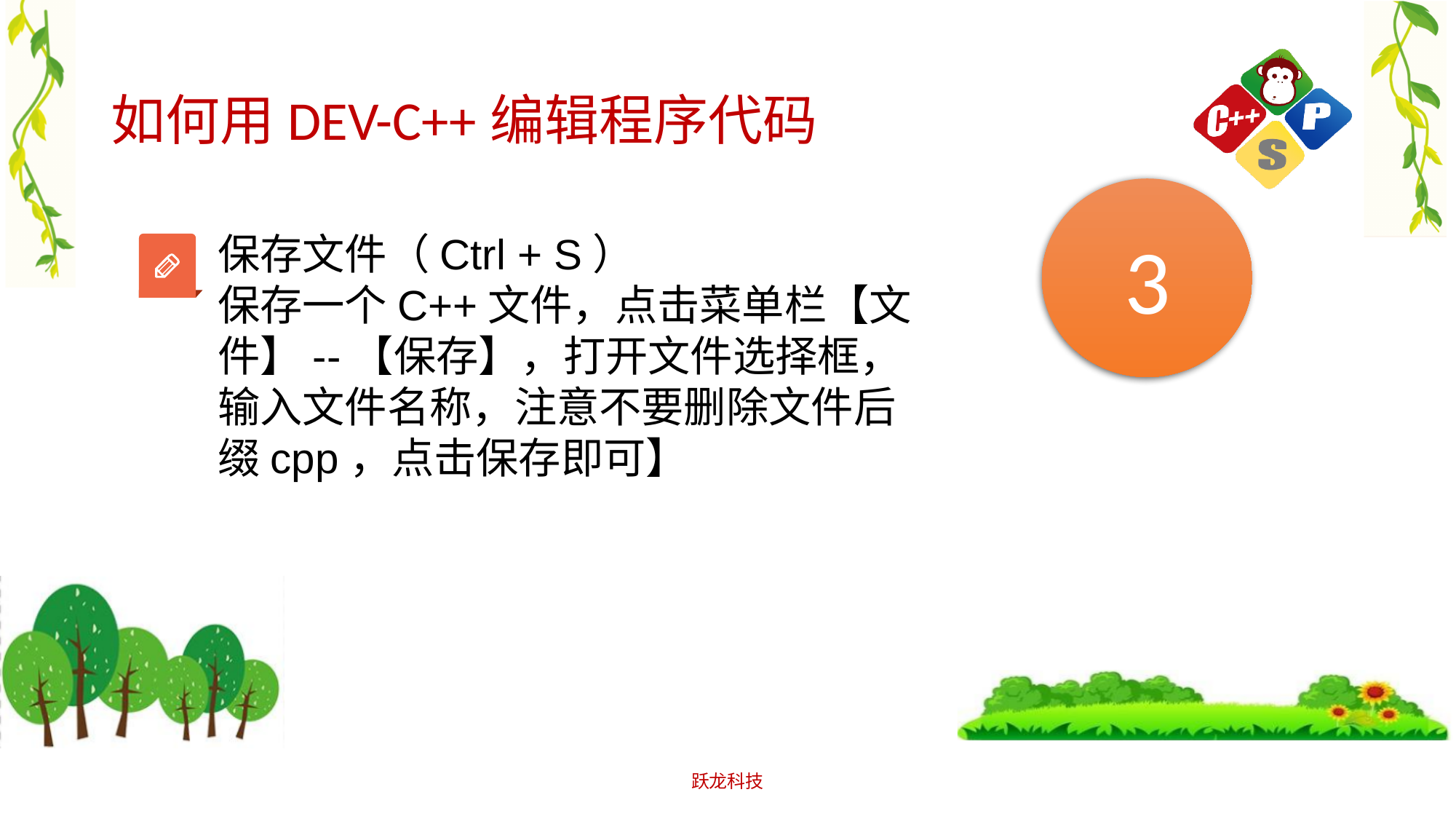

# 如何用DEV-C++编辑程序代码
3
保存文件（Ctrl + S）
保存一个C++文件，点击菜单栏【文件】--【保存】，打开文件选择框，输入文件名称，注意不要删除文件后缀cpp，点击保存即可】

跃龙科技